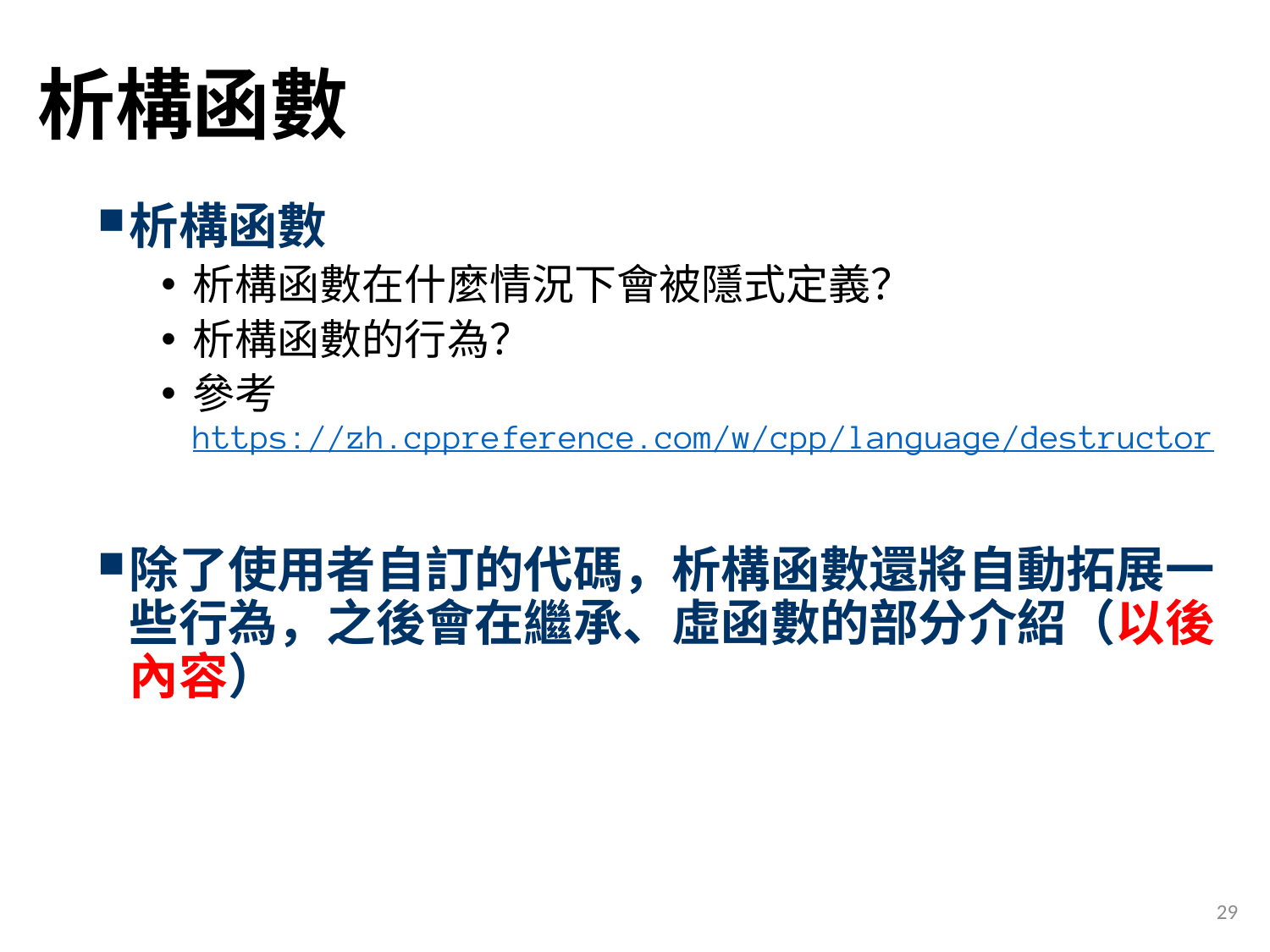

# 析構函數
析構函數
析構函數在什麼情況下會被隱式定義？
析構函數的行為？
參考
https://zh.cppreference.com/w/cpp/language/destructor

除了使用者自訂的代碼，析構函數還將自動拓展一些行為，之後會在繼承、虛函數的部分介紹（以後內容）

29